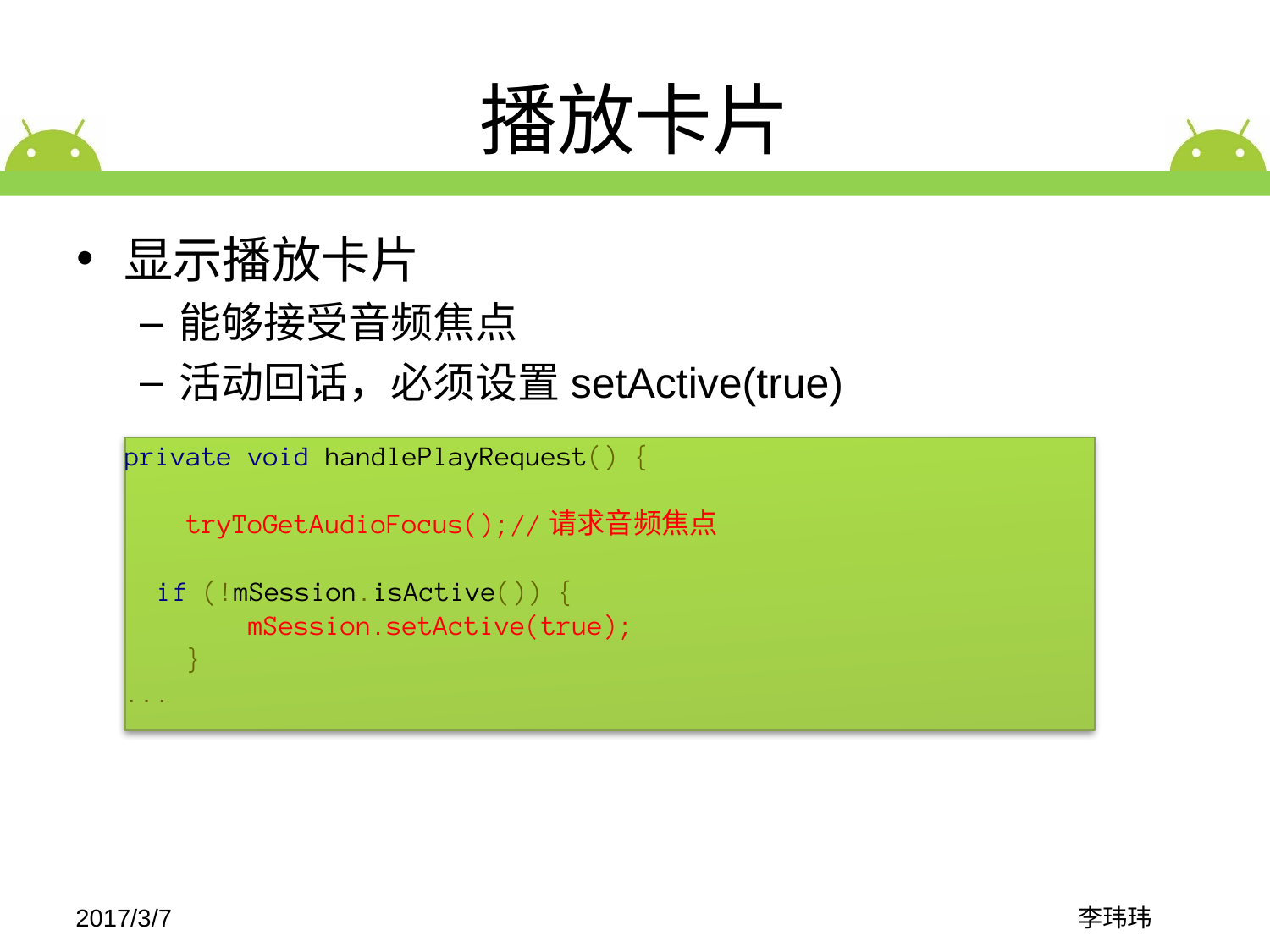

# 播放卡片
显示播放卡片
能够接受音频焦点
活动回话，必须设置setActive(true)
private void handlePlayRequest() {
    tryToGetAudioFocus();//请求音频焦点
    if (!mSession.isActive()) {
        mSession.setActive(true);
    }
...